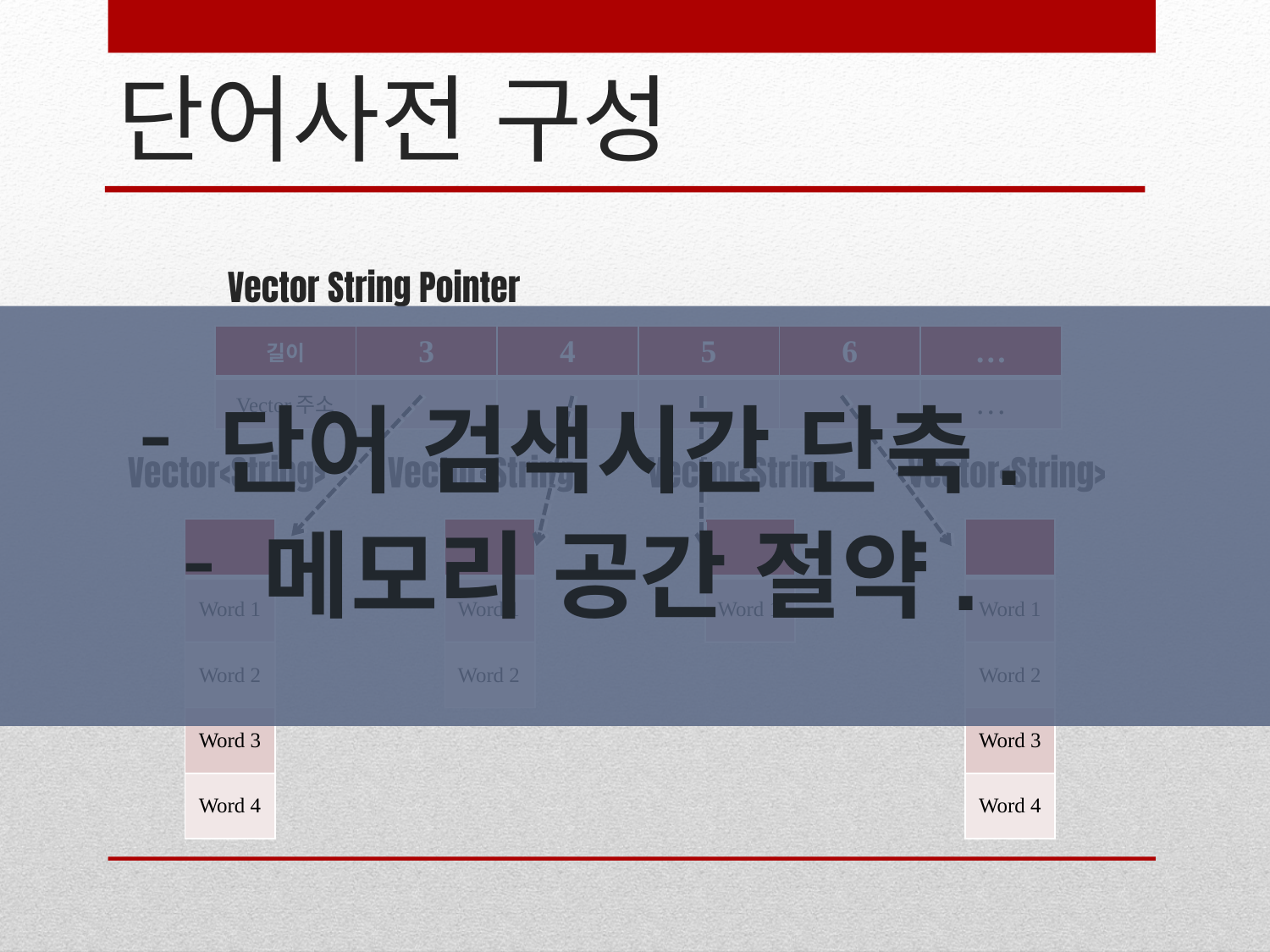

단어사전 구성

# Vector String Pointer

| 길이 | 3 | 4 | 5 | 6 | … |
| --- | --- | --- | --- | --- | --- |
| Vector주소 |  |  |  |  | … |
단어 검색시간 단축.
Vector<String>
Vector<String>
Vector<String>
Vector<String>
메모리 공간 절약.
|  |
| --- |
| Word 1 |
| Word 2 |
| Word 3 |
| Word 4 |
|  |
| --- |
| Word 1 |
| Word 2 |
|  |
| --- |
| Word 1 |
|  |
| --- |
| Word 1 |
| Word 2 |
| Word 3 |
| Word 4 |